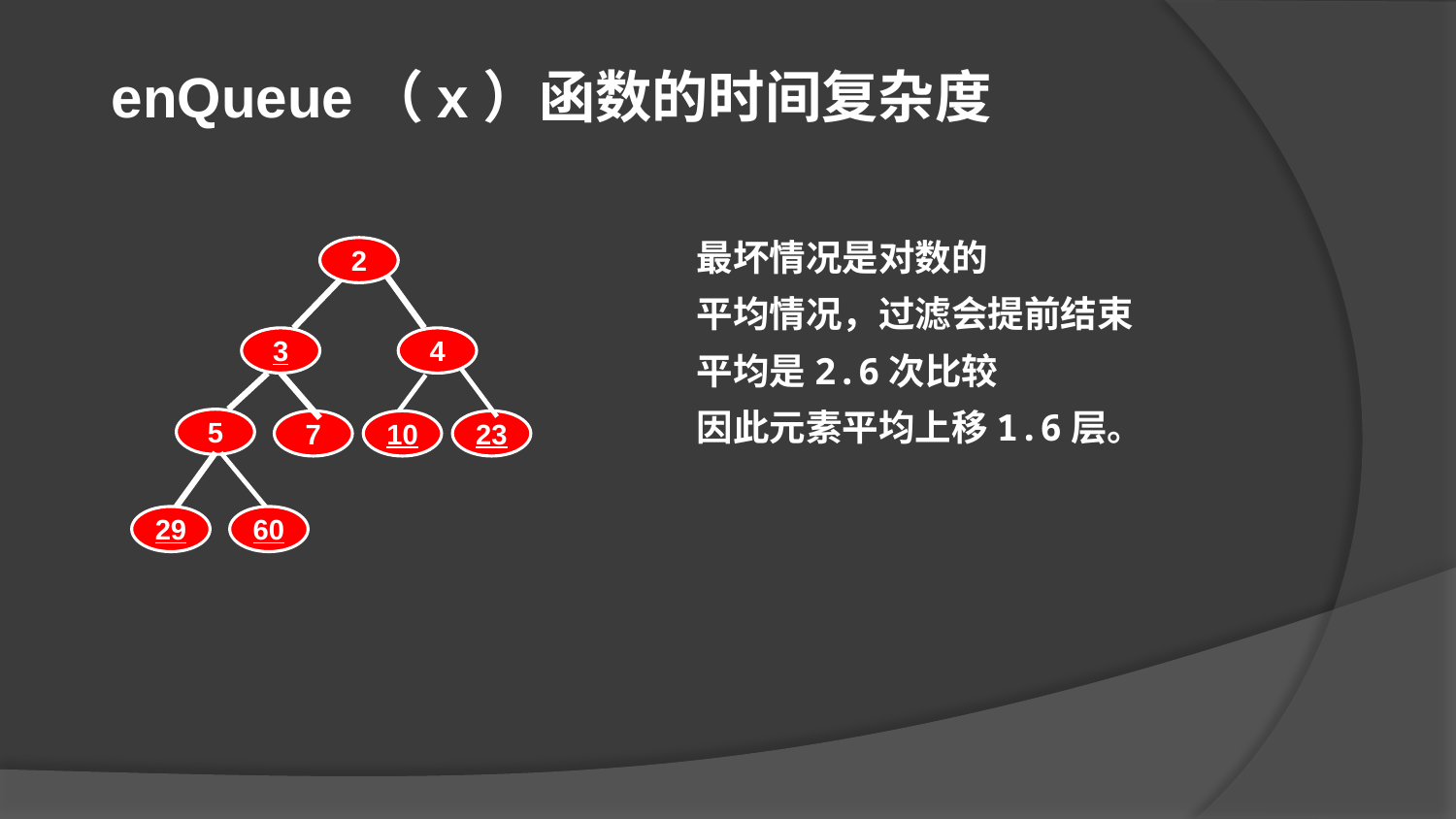

enQueue（x）函数的时间复杂度
最坏情况是对数的
平均情况，过滤会提前结束
平均是2.6次比较
因此元素平均上移1.6层。
2

3
4

5
7
10
23

29
60